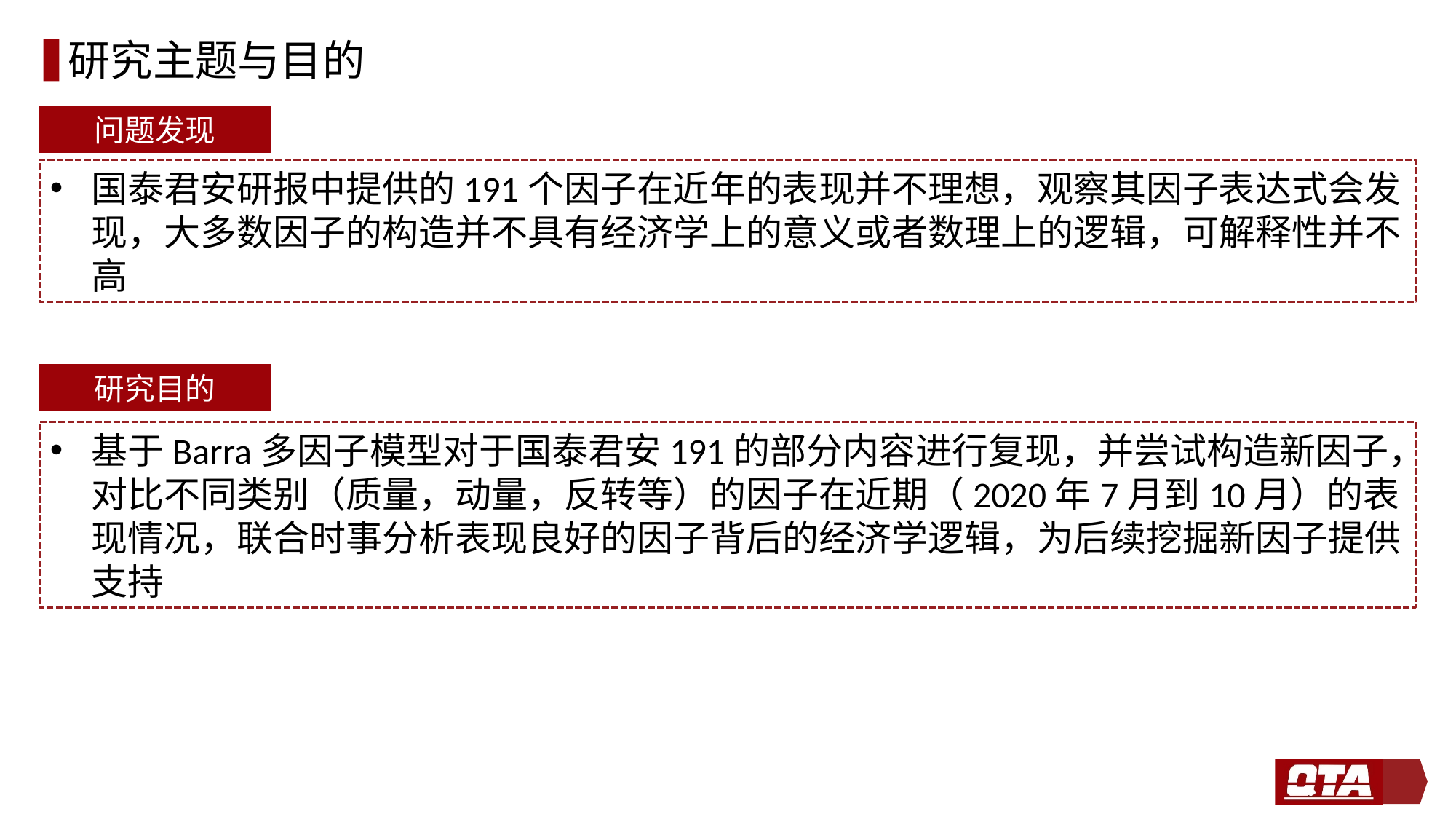

# 研究主题与目的
问题发现
国泰君安研报中提供的191个因子在近年的表现并不理想，观察其因子表达式会发现，大多数因子的构造并不具有经济学上的意义或者数理上的逻辑，可解释性并不高
研究目的
基于Barra多因子模型对于国泰君安191的部分内容进行复现，并尝试构造新因子，对比不同类别（质量，动量，反转等）的因子在近期（2020年7月到10月）的表现情况，联合时事分析表现良好的因子背后的经济学逻辑，为后续挖掘新因子提供支持
10